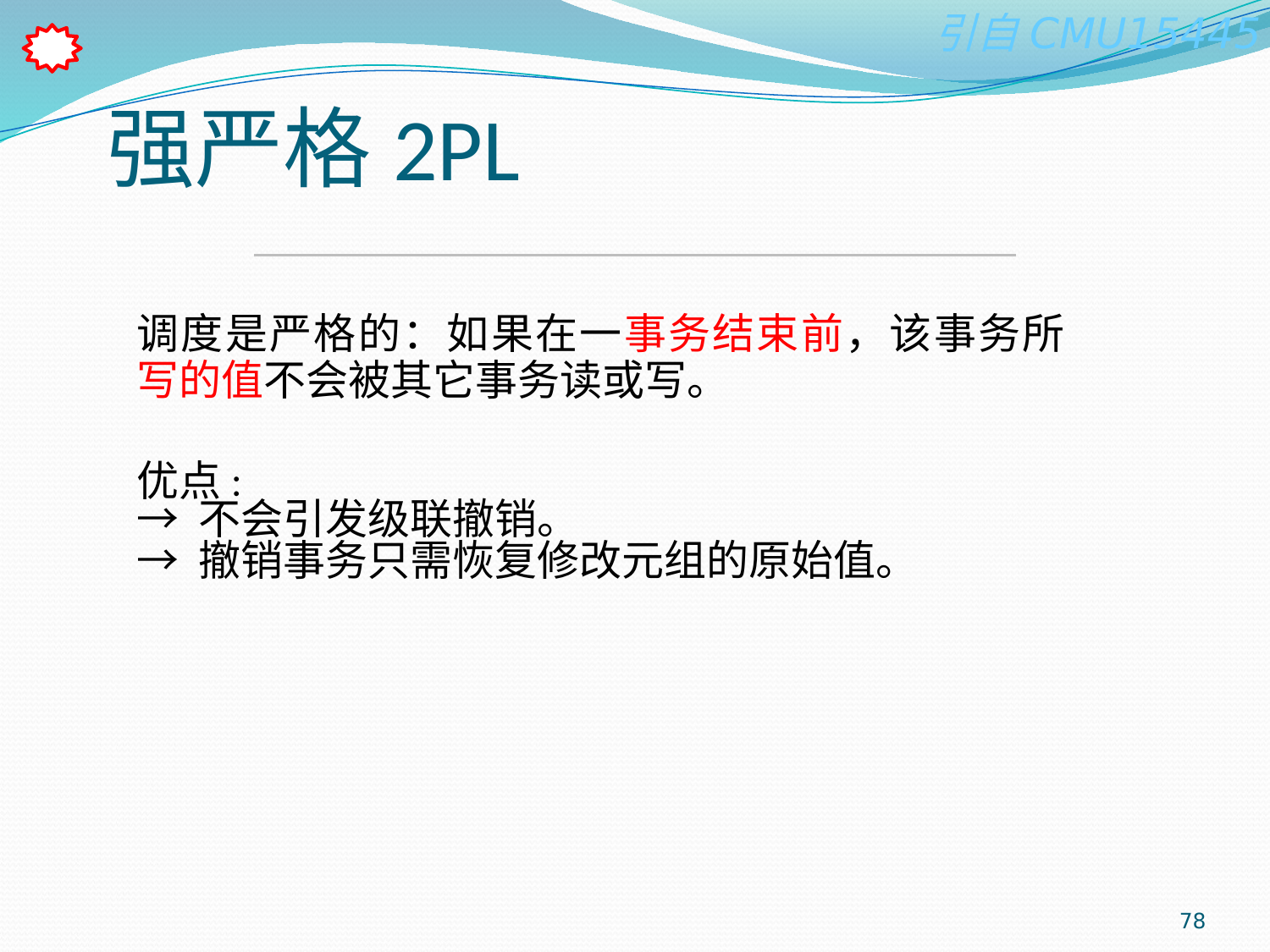

# 强严格2PL

调度是严格的：如果在一事务结束前，该事务所写的值不会被其它事务读或写。

优点:
→ 不会引发级联撤销。
→ 撤销事务只需恢复修改元组的原始值。
78